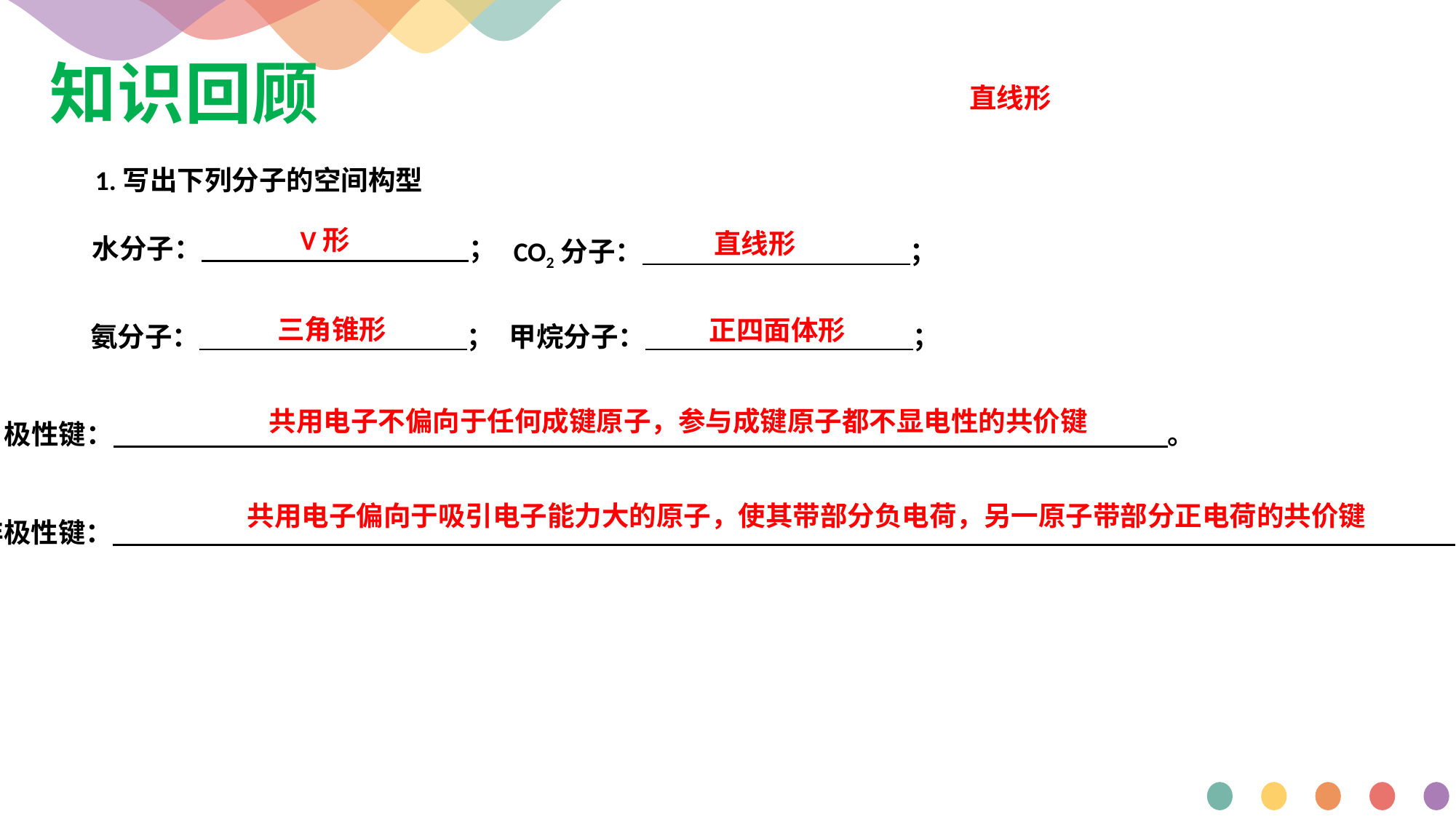

知识回顾
直线形
1.写出下列分子的空间构型
V形
直线形
水分子：                                   ；
CO2分子：                                   ；
三角锥形
正四面体形
氨分子：                                   ；
甲烷分子：                                   ；
2.极性键：                                                                                                                                          。

非极性键：                                                                                                                                                                                     。

共用电子不偏向于任何成键原子，参与成键原子都不显电性的共价键
共用电子偏向于吸引电子能力大的原子，使其带部分负电荷，另一原子带部分正电荷的共价键